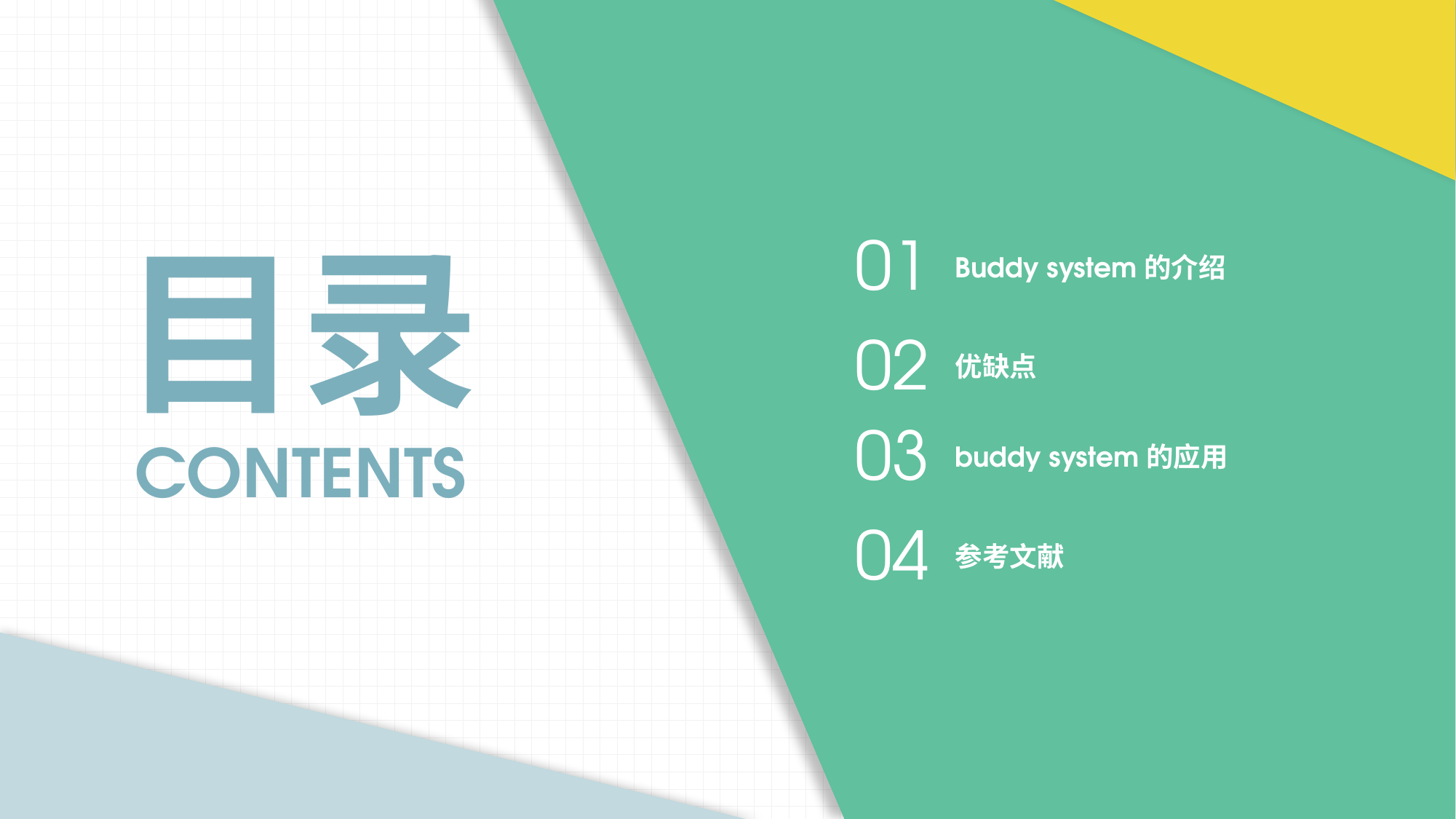

01
Buddy system的介绍
02
优缺点
03
buddy system的应用
04
参考文献